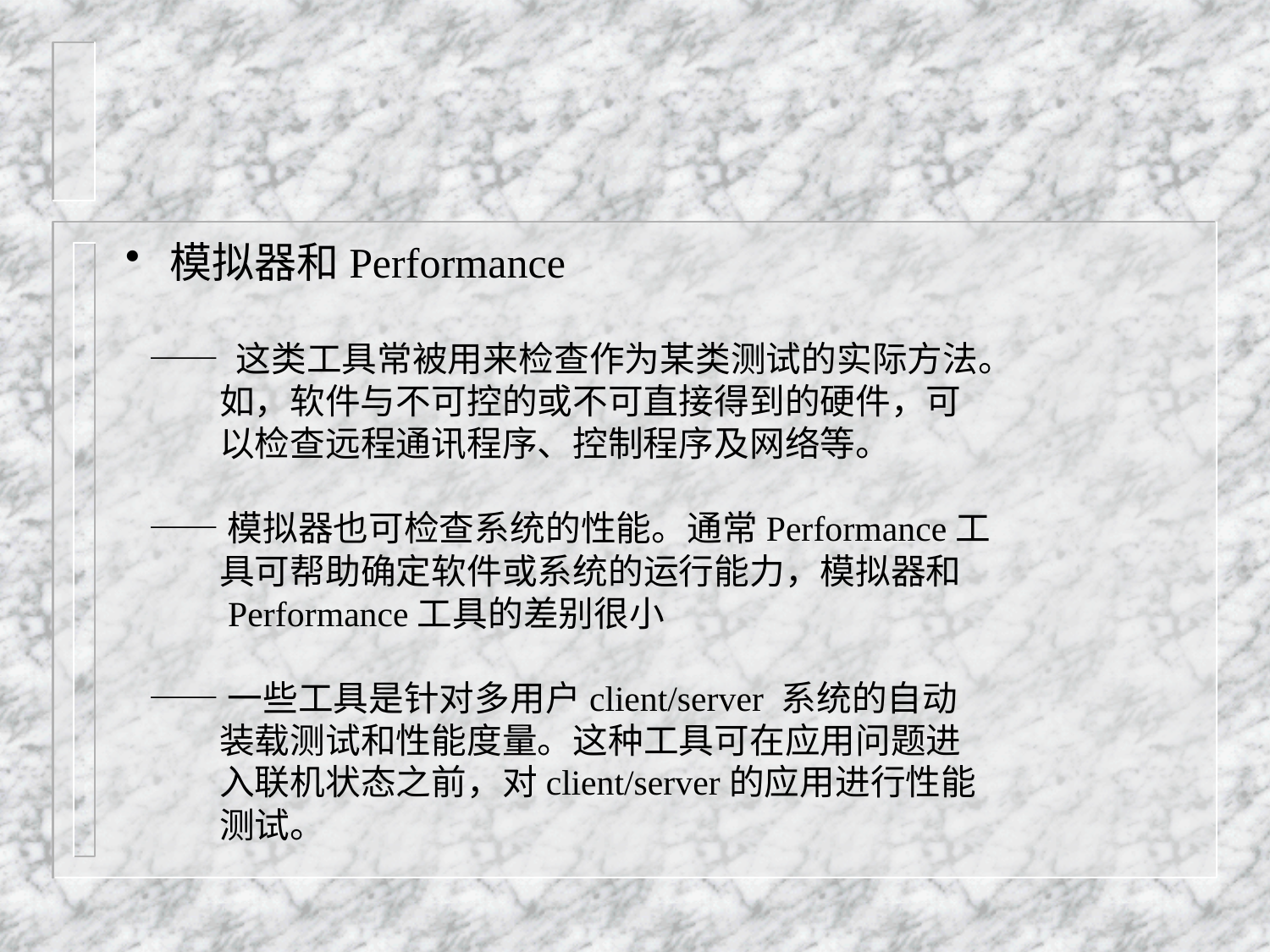

模拟器和Performance
   —— 这类工具常被用来检查作为某类测试的实际方法。
            如，软件与不可控的或不可直接得到的硬件，可
            以检查远程通讯程序、控制程序及网络等。
   —— 模拟器也可检查系统的性能。通常Performance工
            具可帮助确定软件或系统的运行能力，模拟器和
            Performance工具的差别很小
   —— 一些工具是针对多用户client/server 系统的自动
            装载测试和性能度量。这种工具可在应用问题进
            入联机状态之前，对client/server的应用进行性能
            测试。